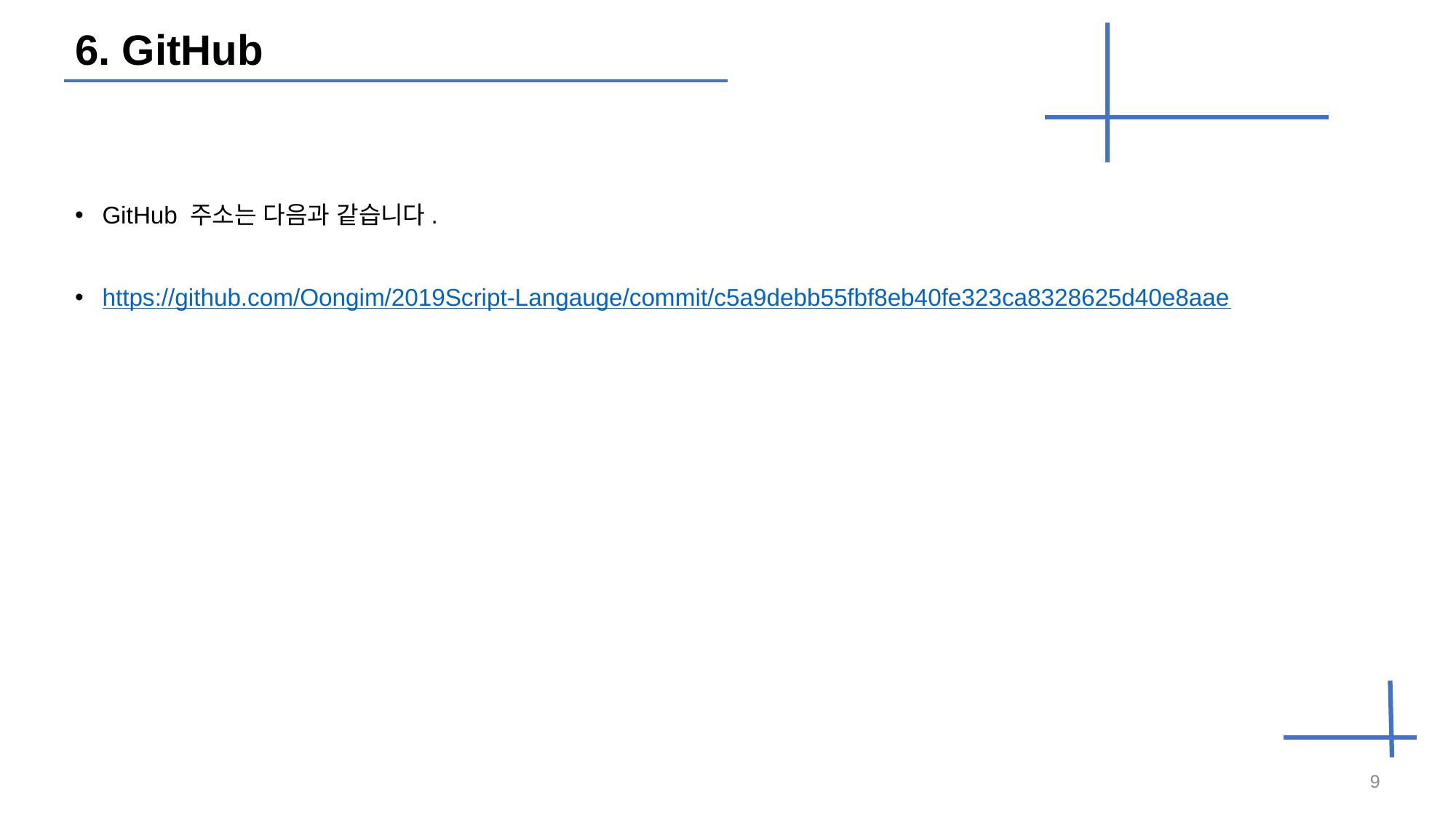

# 6. GitHub

GitHub 주소는 다음과 같습니다.

https://github.com/Oongim/2019Script-Langauge/commit/c5a9debb55fbf8eb40fe323ca8328625d40e8aae
9